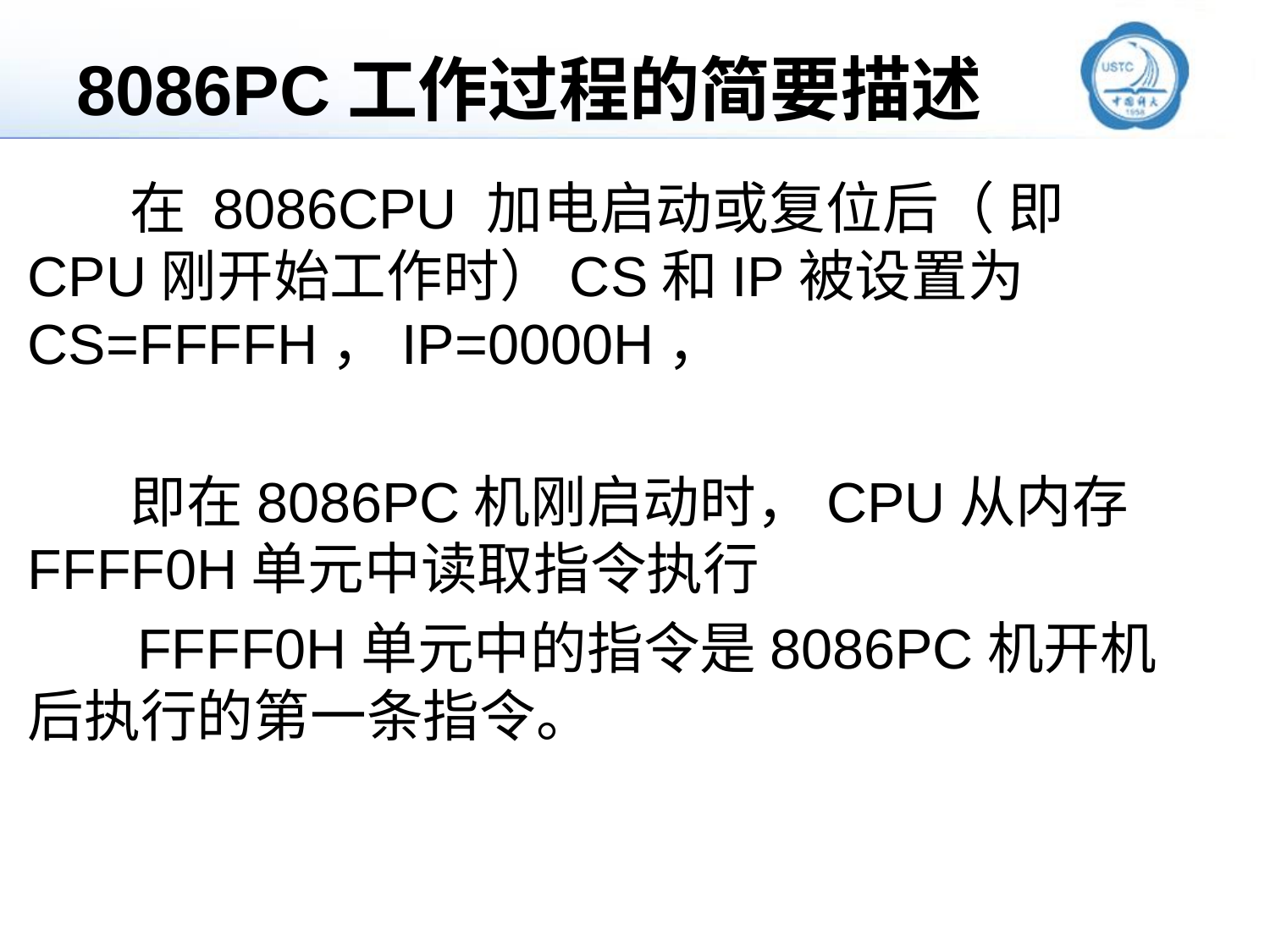

# 8086PC工作过程的简要描述
       在 8086CPU 加电启动或复位后（ 即 CPU刚开始工作时）CS和IP被设置为CS=FFFFH，IP=0000H，

       即在8086PC机刚启动时，CPU从内存FFFF0H单元中读取指令执行
       FFFF0H单元中的指令是8086PC机开机后执行的第一条指令。